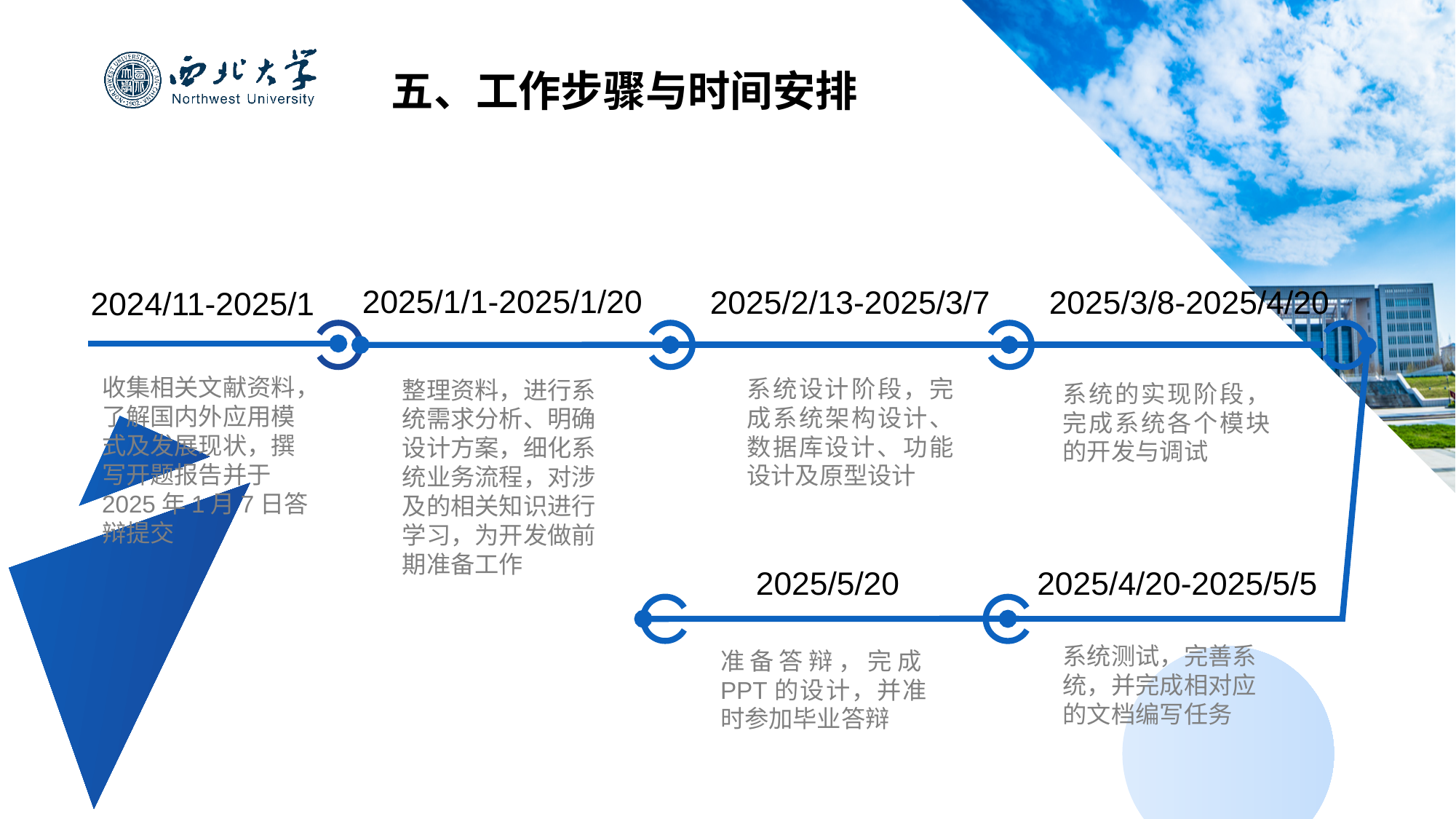

五、工作步骤与时间安排
2025/1/1-2025/1/20
2025/2/13-2025/3/7
2025/3/8-2025/4/20
2024/11-2025/1

收集相关文献资料，了解国内外应用模式及发展现状，撰写开题报告并于2025年1月7日答辩提交
系统设计阶段，完成系统架构设计、数据库设计、功能设计及原型设计
整理资料，进行系统需求分析、明确设计方案，细化系统业务流程，对涉及的相关知识进行学习，为开发做前期准备工作
系统的实现阶段，完成系统各个模块的开发与调试
2025/5/20
2025/4/20-2025/5/5

系统测试，完善系统，并完成相对应的文档编写任务
准备答辩，完成PPT的设计，并准时参加毕业答辩